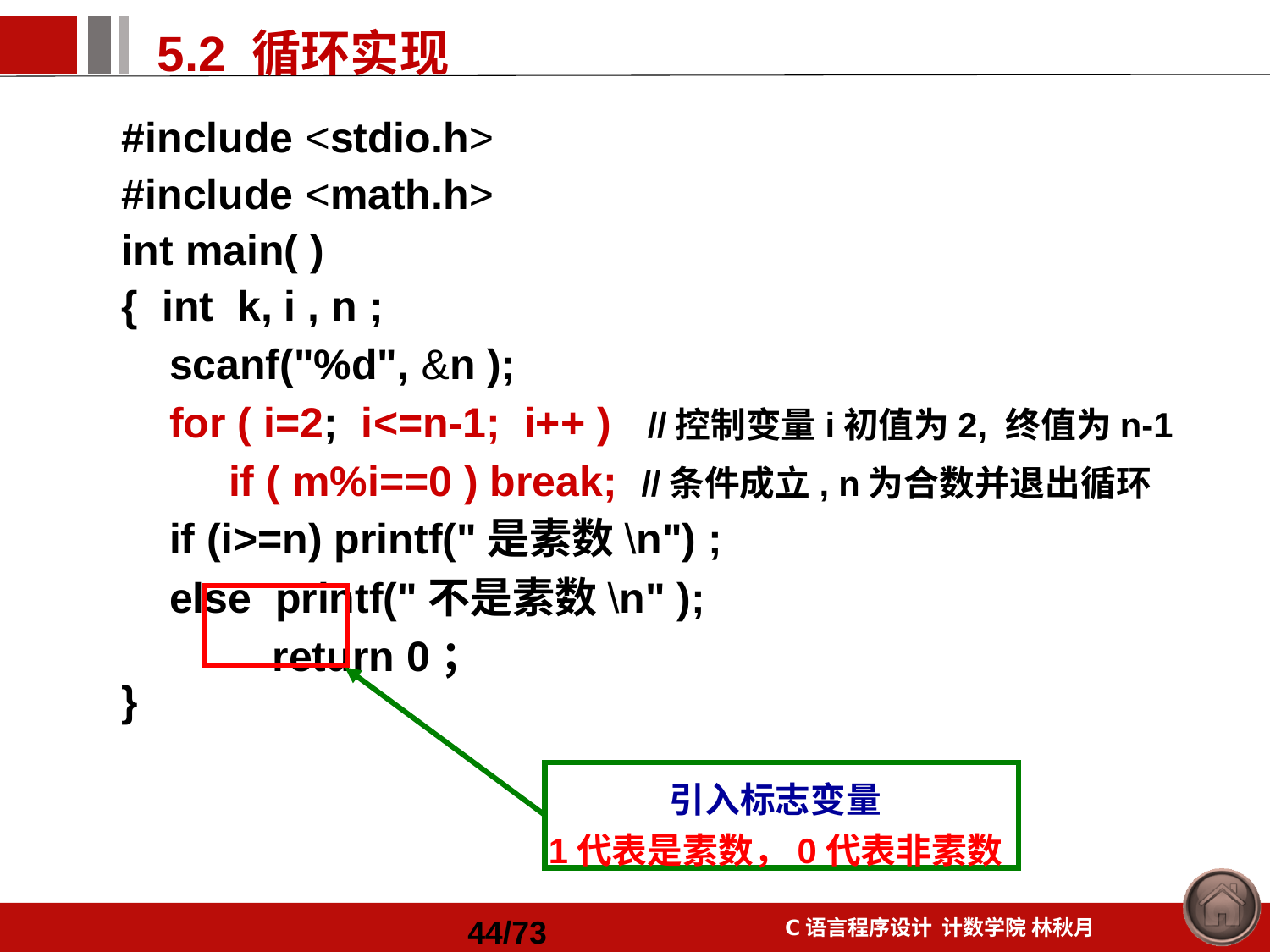

#include <stdio.h>
#include <math.h>
int main( )
{  int  k, i , n ;
    scanf("%d", &n );
    for ( i=2;  i<=n-1;  i++ )   //控制变量i初值为2, 终值为n-1
         if ( m%i==0 ) break;  //条件成立, n为合数并退出循环
    if (i>=n) printf("是素数\n") ;
    else  printf("不是素数\n" );
	  return 0；
}

引入标志变量
1代表是素数，0代表非素数